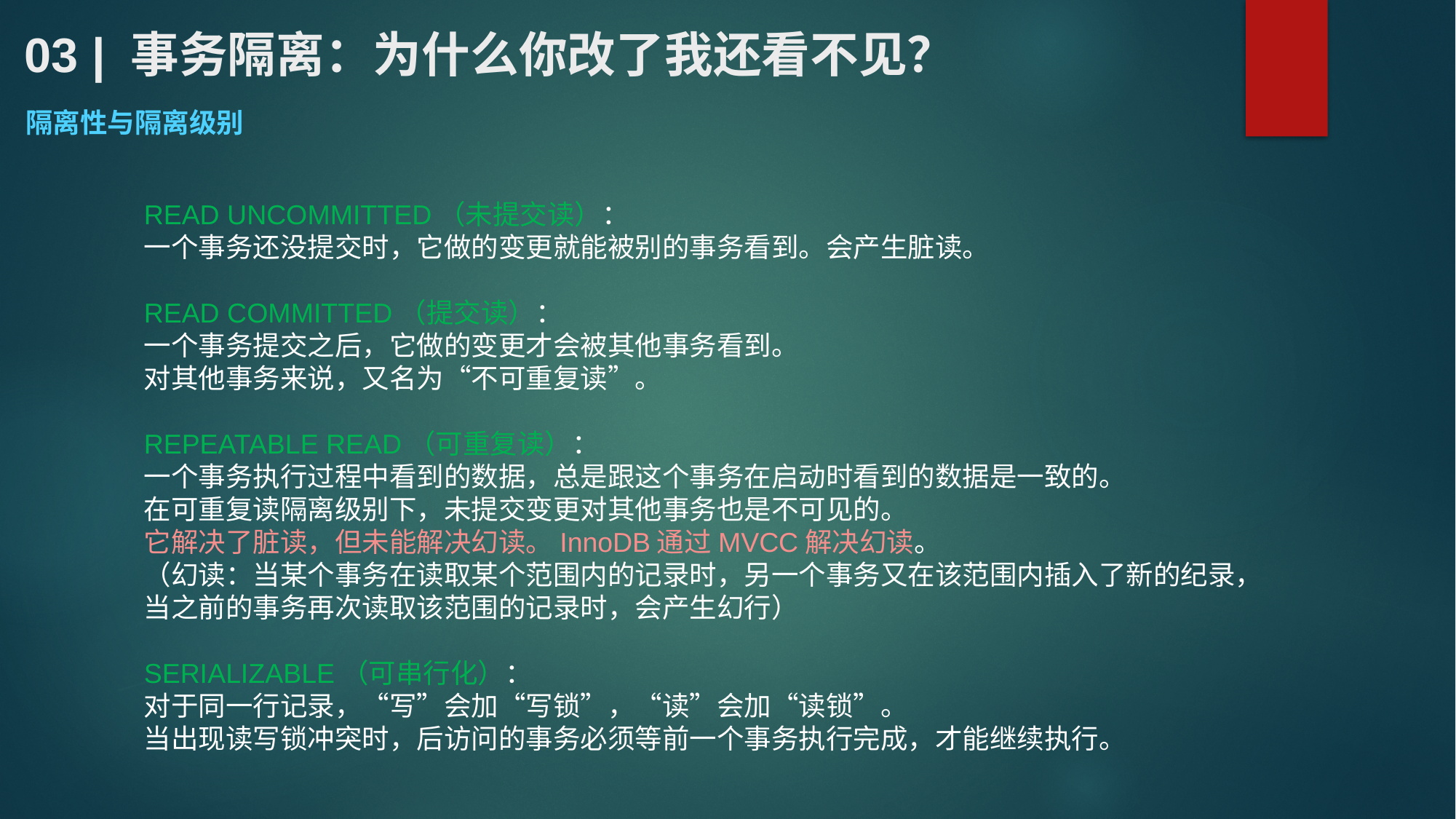

# 03 | 事务隔离：为什么你改了我还看不见？
隔离性与隔离级别
READ UNCOMMITTED（未提交读）：
一个事务还没提交时，它做的变更就能被别的事务看到。会产生脏读。

READ COMMITTED（提交读）：
一个事务提交之后，它做的变更才会被其他事务看到。
对其他事务来说，又名为“不可重复读”。

REPEATABLE READ（可重复读）：
一个事务执行过程中看到的数据，总是跟这个事务在启动时看到的数据是一致的。
在可重复读隔离级别下，未提交变更对其他事务也是不可见的。
它解决了脏读，但未能解决幻读。InnoDB通过MVCC解决幻读。
（幻读：当某个事务在读取某个范围内的记录时，另一个事务又在该范围内插入了新的纪录，
当之前的事务再次读取该范围的记录时，会产生幻行）

SERIALIZABLE（可串行化）：
对于同一行记录，“写”会加“写锁”，“读”会加“读锁”。
当出现读写锁冲突时，后访问的事务必须等前一个事务执行完成，才能继续执行。